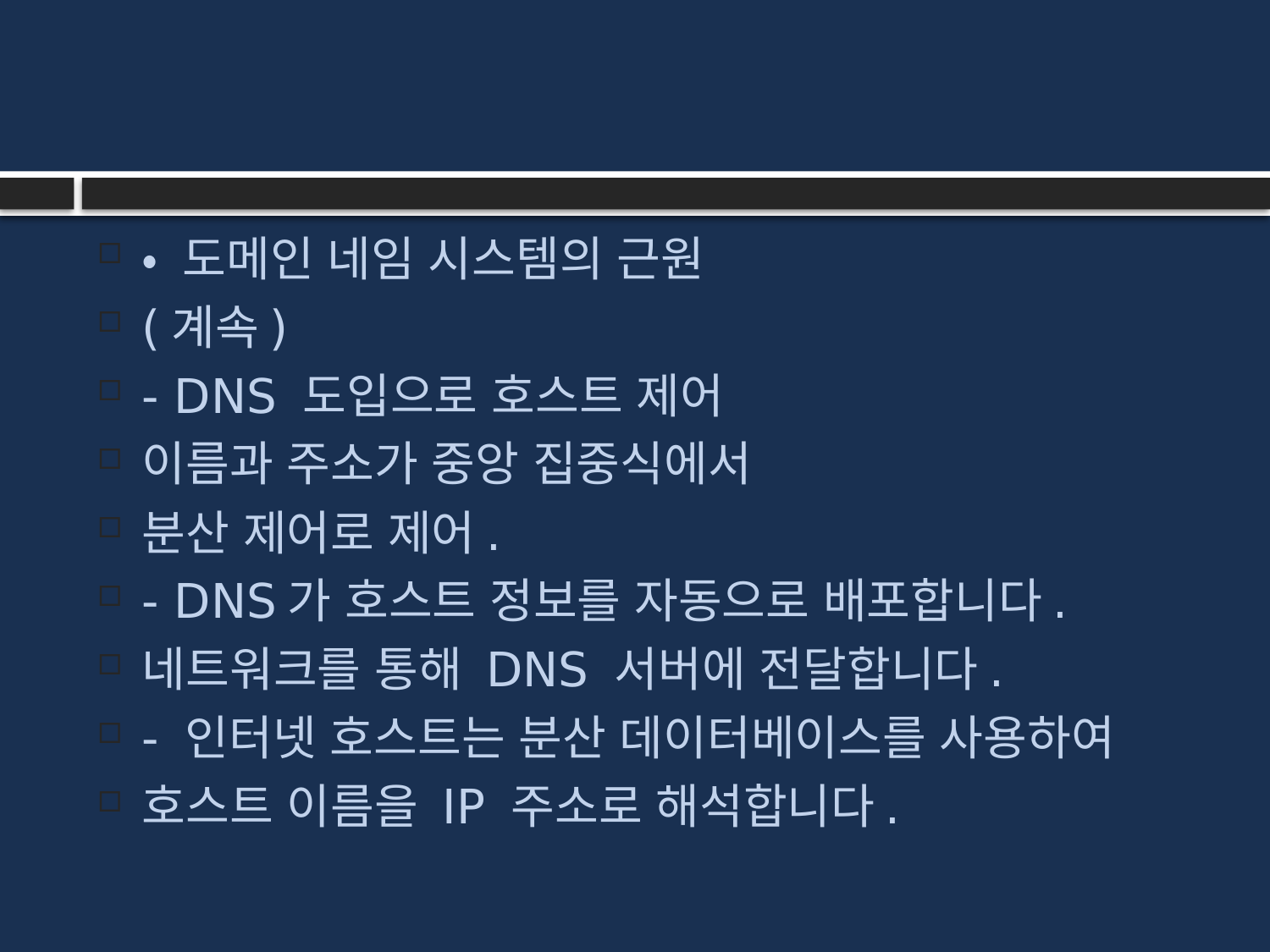

#
• 도메인 네임 시스템의 근원
(계속)
- DNS 도입으로 호스트 제어
이름과 주소가 중앙 집중식에서
분산 제어로 제어.
- DNS가 호스트 정보를 자동으로 배포합니다.
네트워크를 통해 DNS 서버에 전달합니다.
- 인터넷 호스트는 분산 데이터베이스를 사용하여
호스트 이름을 IP 주소로 해석합니다.